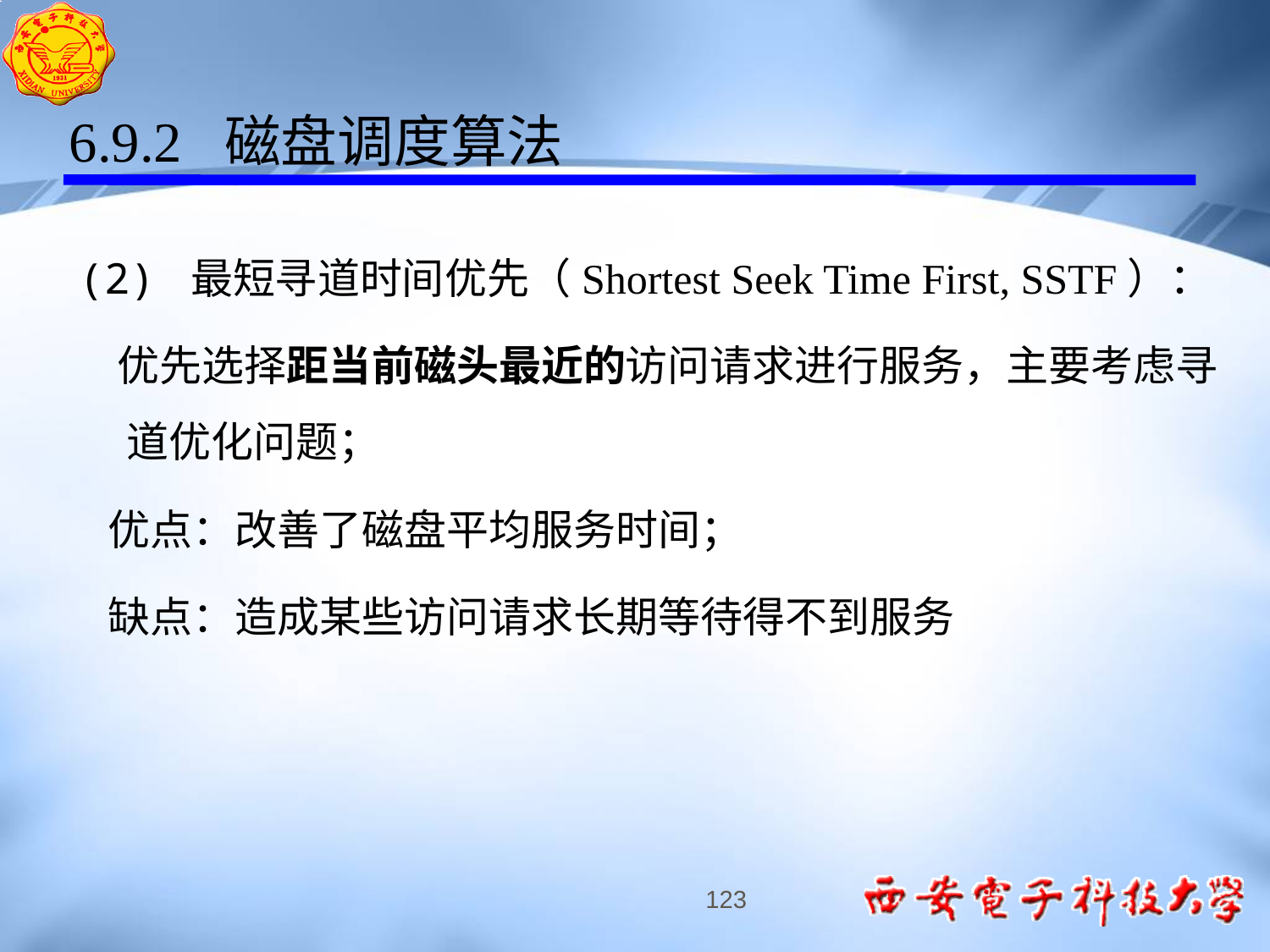

6.9.2  磁盘调度算法
(2) 最短寻道时间优先（Shortest Seek Time First, SSTF）：
   优先选择距当前磁头最近的访问请求进行服务，主要考虑寻道优化问题；
  优点：改善了磁盘平均服务时间；
  缺点：造成某些访问请求长期等待得不到服务

123